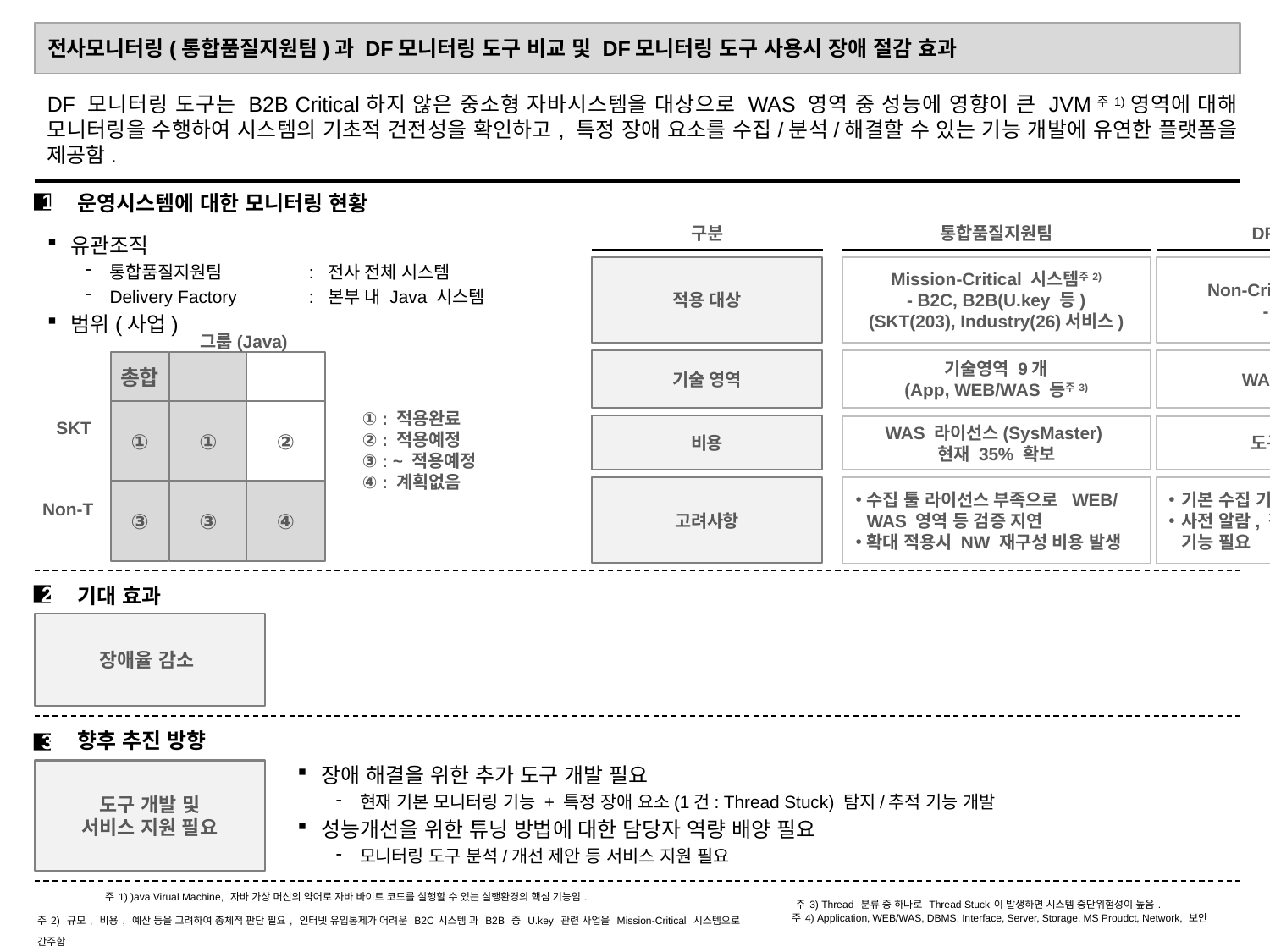

전사모니터링(통합품질지원팀)과 DF모니터링 도구 비교 및 DF모니터링 도구 사용시 장애 절감 효과
DF 모니터링 도구는 B2B Critical하지 않은 중소형 자바시스템을 대상으로 WAS 영역 중 성능에 영향이 큰 JVM주1)영역에 대해 모니터링을 수행하여 시스템의 기초적 건전성을 확인하고, 특정 장애 요소를 수집/분석/해결할 수 있는 기능 개발에 유연한 플랫폼을 제공함.
■
1
운영시스템에 대한 모니터링 현황
구분
통합품질지원팀
DF모니터링 도구
유관조직
통합품질지원팀	:  전사 전체 시스템
Delivery Factory	:  본부 내 Java 시스템
범위(사업)
적용 대상
Mission-Critical 시스템주2)
- B2C, B2B(U.key 등)
(SKT(203), Industry(26)서비스)
Non-Critical 시스템
- B2B
그룹(Java)
高
기술영역 9개
(App, WEB/WAS 등주3)
WAS(JVM)
기술 영역
총합

①
①
②
① : 적용완료
② : 적용예정
③ : ~ 적용예정
④ : 계획없음

SKT
시스템 중요도
비용
WAS 라이선스(SysMaster)
현재 35% 확보
도구 무료
고려사항
수집 툴 라이선스 부족으로  WEB/WAS 영역 등 검증 지연
확대 적용시 NW 재구성 비용 발생
기본 수집 기능의 경량화 도구
사전 알람, 장애 처리 등 추가 기능 필요
③
③
④
低
Non-T
■
2
기대 효과
장애율 감소
■
3
향후 추진 방향
장애 해결을 위한 추가 도구 개발 필요
현재 기본 모니터링 기능 + 특정 장애 요소(1건: Thread Stuck) 탐지/추적 기능 개발
성능개선을 위한 튜닝 방법에 대한 담당자 역량 배양 필요
모니터링 도구 분석/개선 제안 등 서비스 지원 필요

도구 개발 및
서비스 지원 필요
주1) )ava Virual Machine, 자바 가상 머신의 약어로 자바 바이트 코드를 실행할 수 있는 실행환경의 핵심 기능임.

주3) Thread 분류 중 하나로 Thread Stuck이 발생하면 시스템 중단위험성이 높음.

주4) Application, WEB/WAS, DBMS, Interface, Server, Storage, MS Proudct, Network, 보안
주2) 규모, 비용, 예산 등을 고려하여 총체적 판단 필요, 인터넷 유입통제가 어려운 B2C시스템 과 B2B 중 U.key 관련 사업을 Mission-Critical 시스템으로 간주함